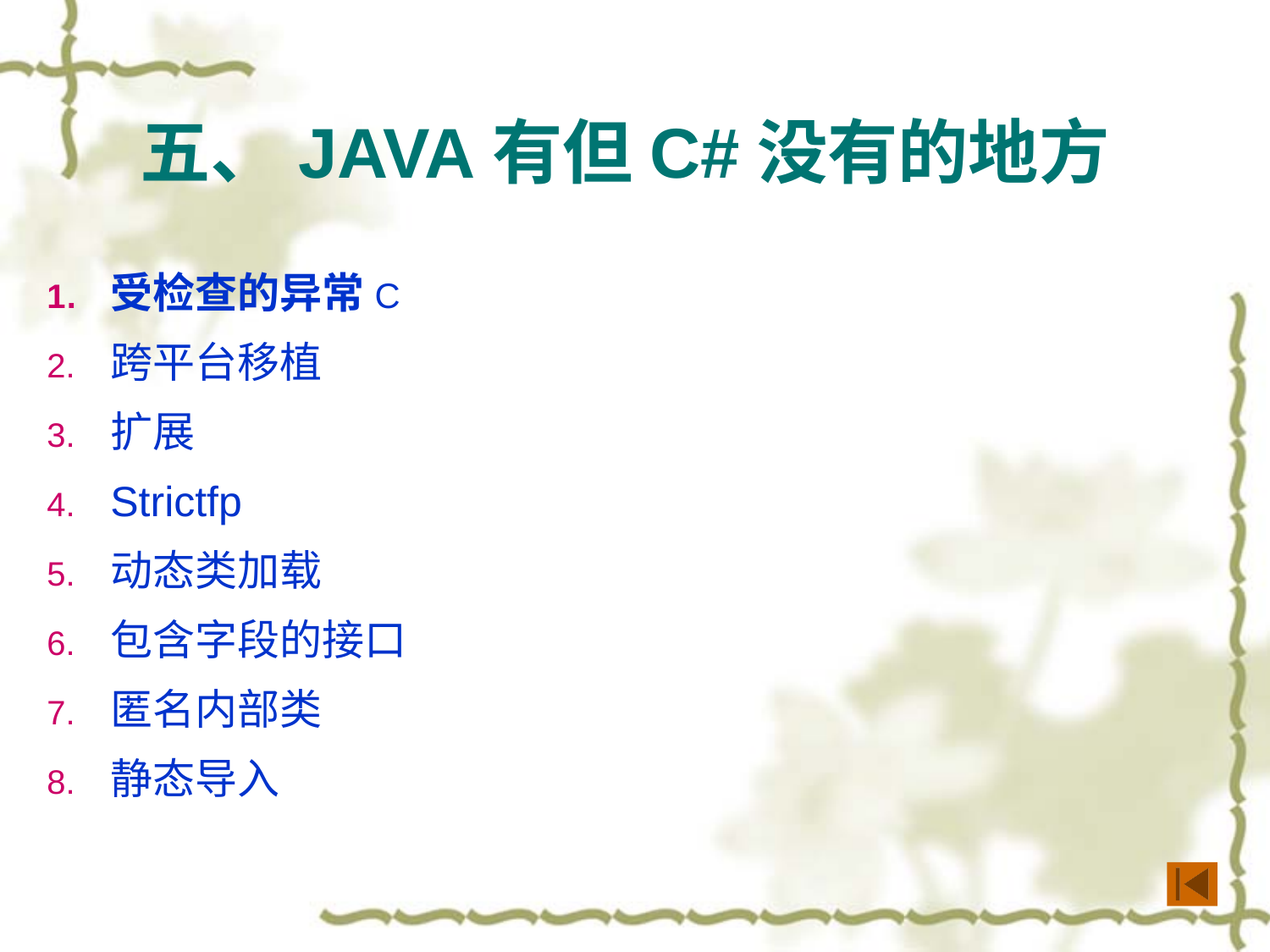

五、JAVA有但C#没有的地方
受检查的异常C
跨平台移植
扩展
Strictfp
动态类加载
包含字段的接口
匿名内部类
静态导入